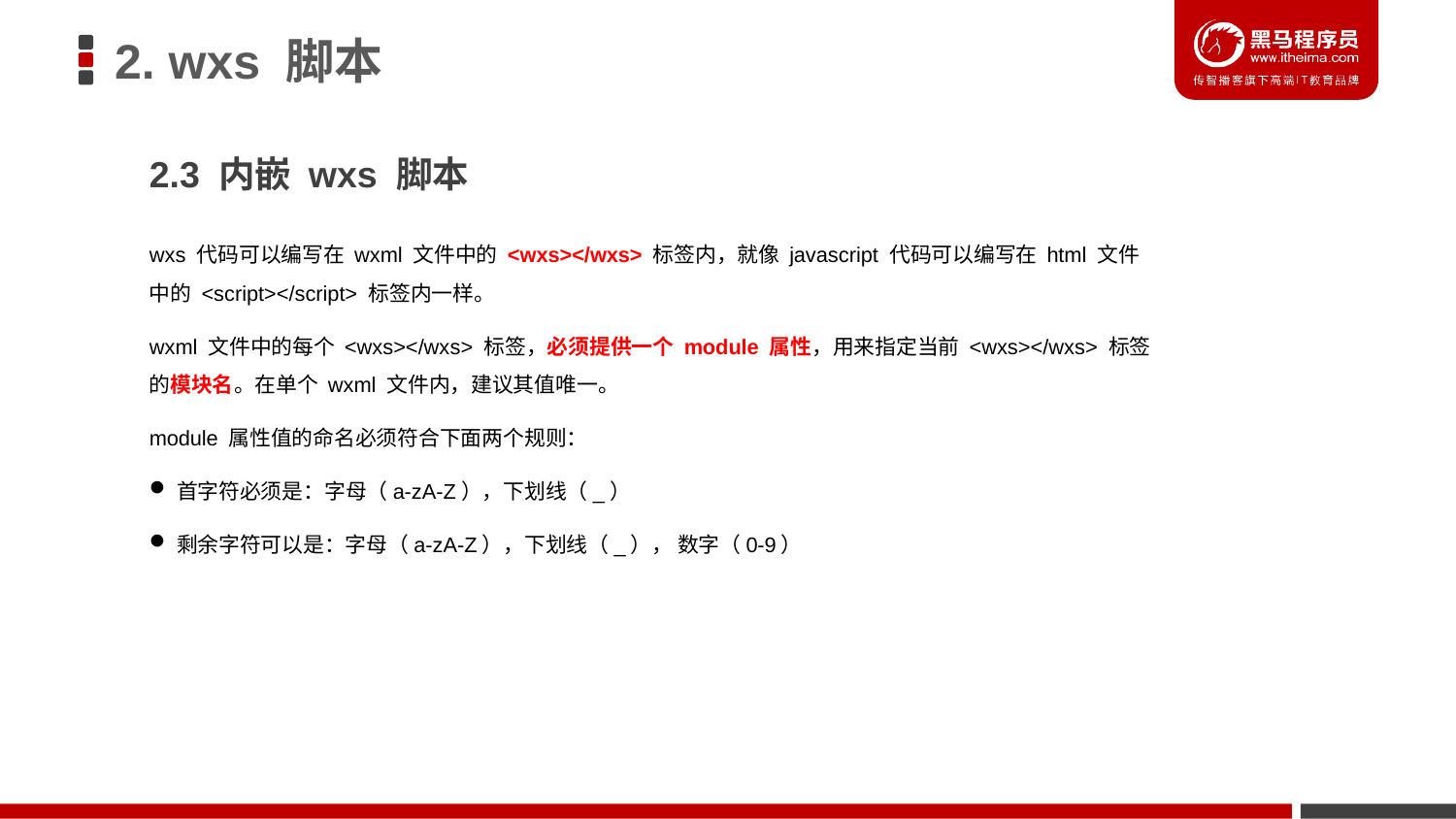

# 2. wxs 脚本
2.3 内嵌 wxs 脚本
wxs 代码可以编写在 wxml 文件中的 <wxs></wxs> 标签内，就像 javascript 代码可以编写在 html 文件中的 <script></script> 标签内一样。
wxml 文件中的每个 <wxs></wxs> 标签，必须提供一个 module 属性，用来指定当前 <wxs></wxs> 标签的模块名。在单个 wxml 文件内，建议其值唯一。
module 属性值的命名必须符合下面两个规则：
首字符必须是：字母（a-zA-Z），下划线（_）
剩余字符可以是：字母（a-zA-Z），下划线（_）， 数字（0-9）